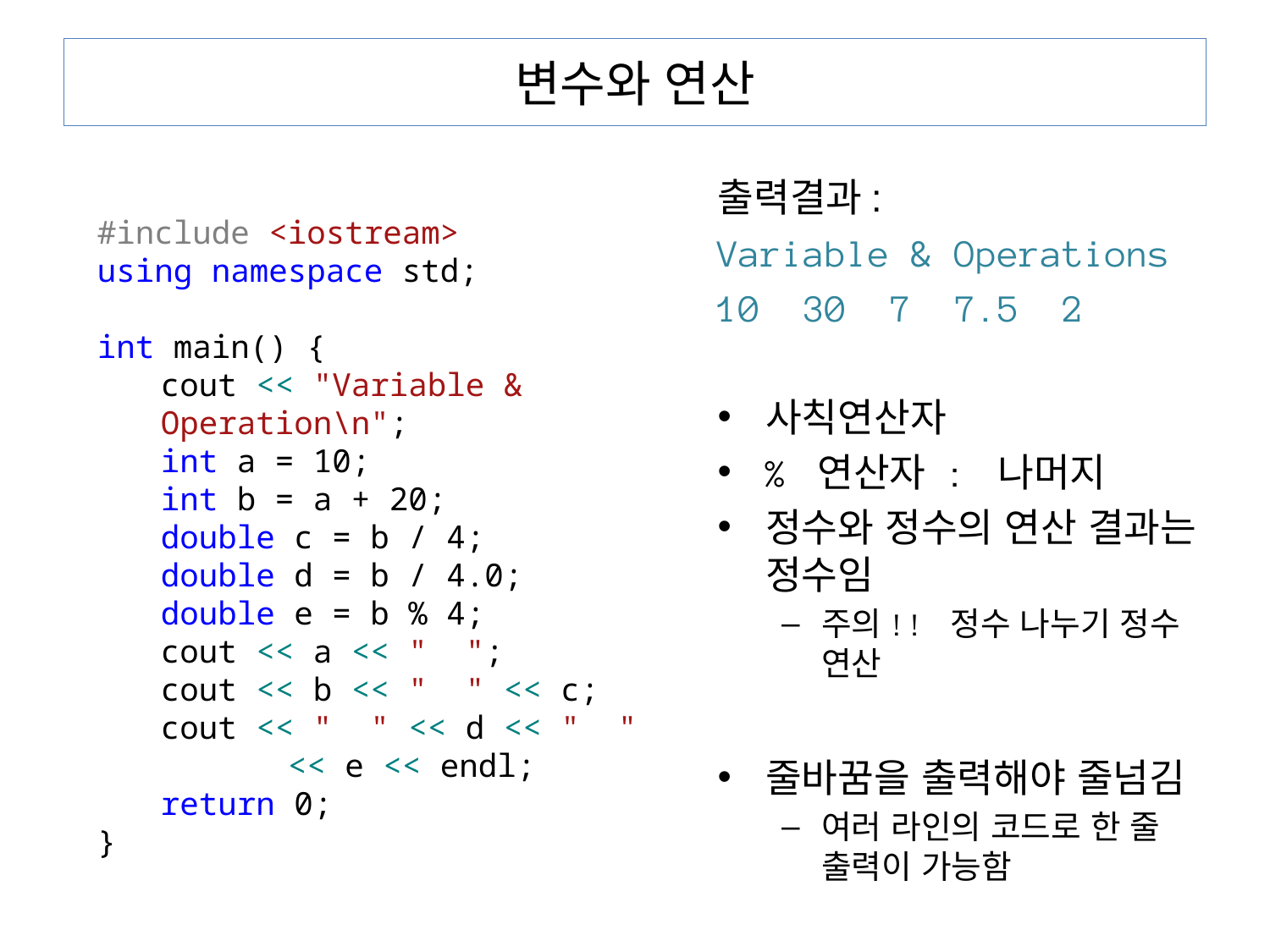

# 변수와 연산
출력결과:
Variable & Operations
10  30  7  7.5  2

사칙연산자
% 연산자 : 나머지
정수와 정수의 연산 결과는 정수임
주의!! 정수 나누기 정수 연산

줄바꿈을 출력해야 줄넘김
여러 라인의 코드로 한 줄 출력이 가능함
#include <iostream>
using namespace std;

int main() {
cout << "Variable & Operation\n";
int a = 10;
int b = a + 20;
double c = b / 4;
double d = b / 4.0;
double e = b % 4;
cout << a << "  ";
cout << b << "  " << c;
cout << "  " << d << "  "
	<< e << endl;
return 0;
}